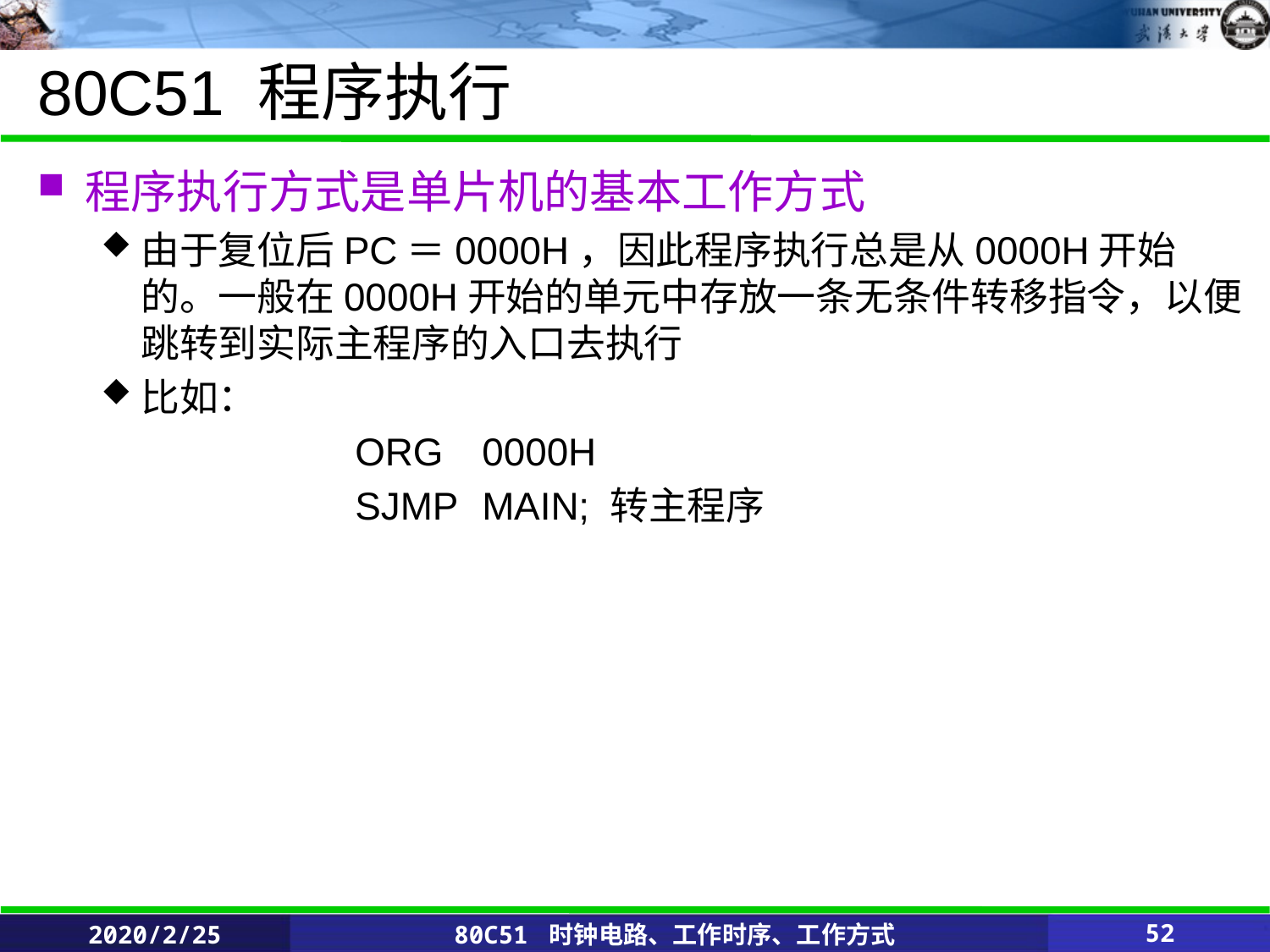

# 80C51 程序执行
程序执行方式是单片机的基本工作方式
由于复位后PC＝0000H，因此程序执行总是从0000H开始的。一般在0000H开始的单元中存放一条无条件转移指令，以便跳转到实际主程序的入口去执行
比如：
		ORG	0000H
		SJMP	MAIN; 转主程序

2020/2/25
80C51 时钟电路、工作时序、工作方式
52